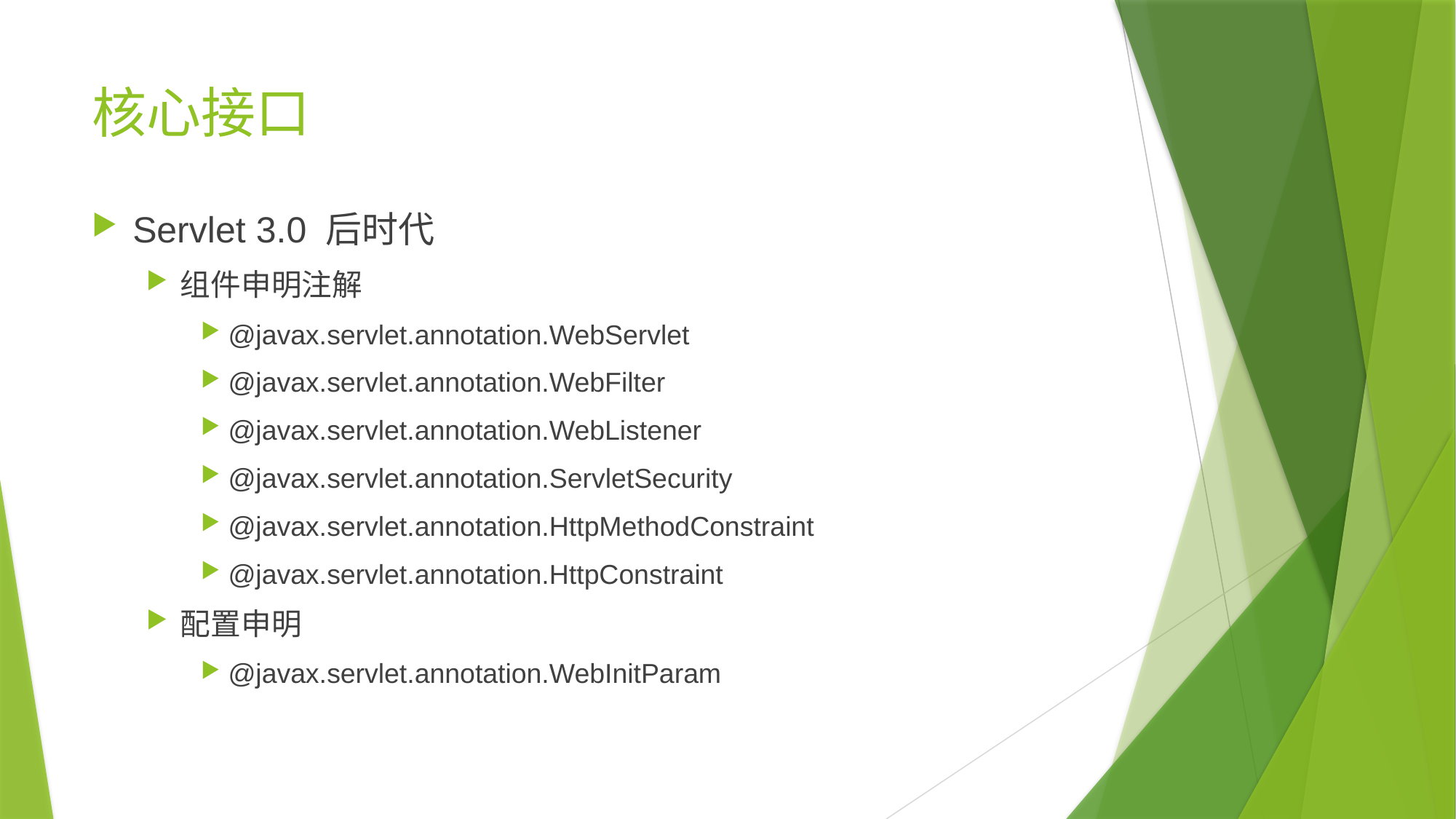

# 核心接口
Servlet 3.0 后时代
组件申明注解
@javax.servlet.annotation.WebServlet
@javax.servlet.annotation.WebFilter
@javax.servlet.annotation.WebListener
@javax.servlet.annotation.ServletSecurity
@javax.servlet.annotation.HttpMethodConstraint
@javax.servlet.annotation.HttpConstraint
配置申明
@javax.servlet.annotation.WebInitParam